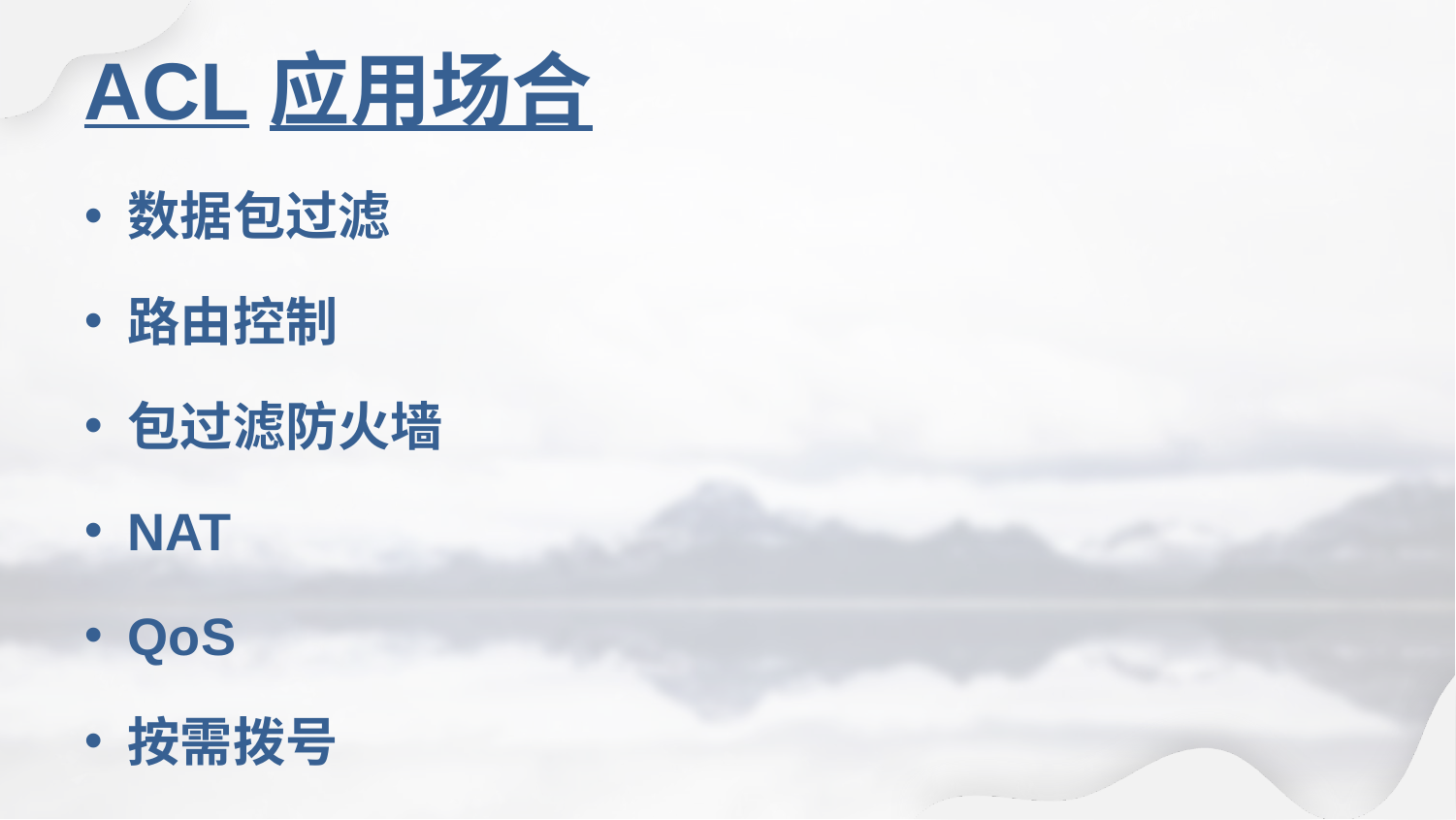

# ACL应用场合
数据包过滤
路由控制
包过滤防火墙
NAT
QoS
按需拨号